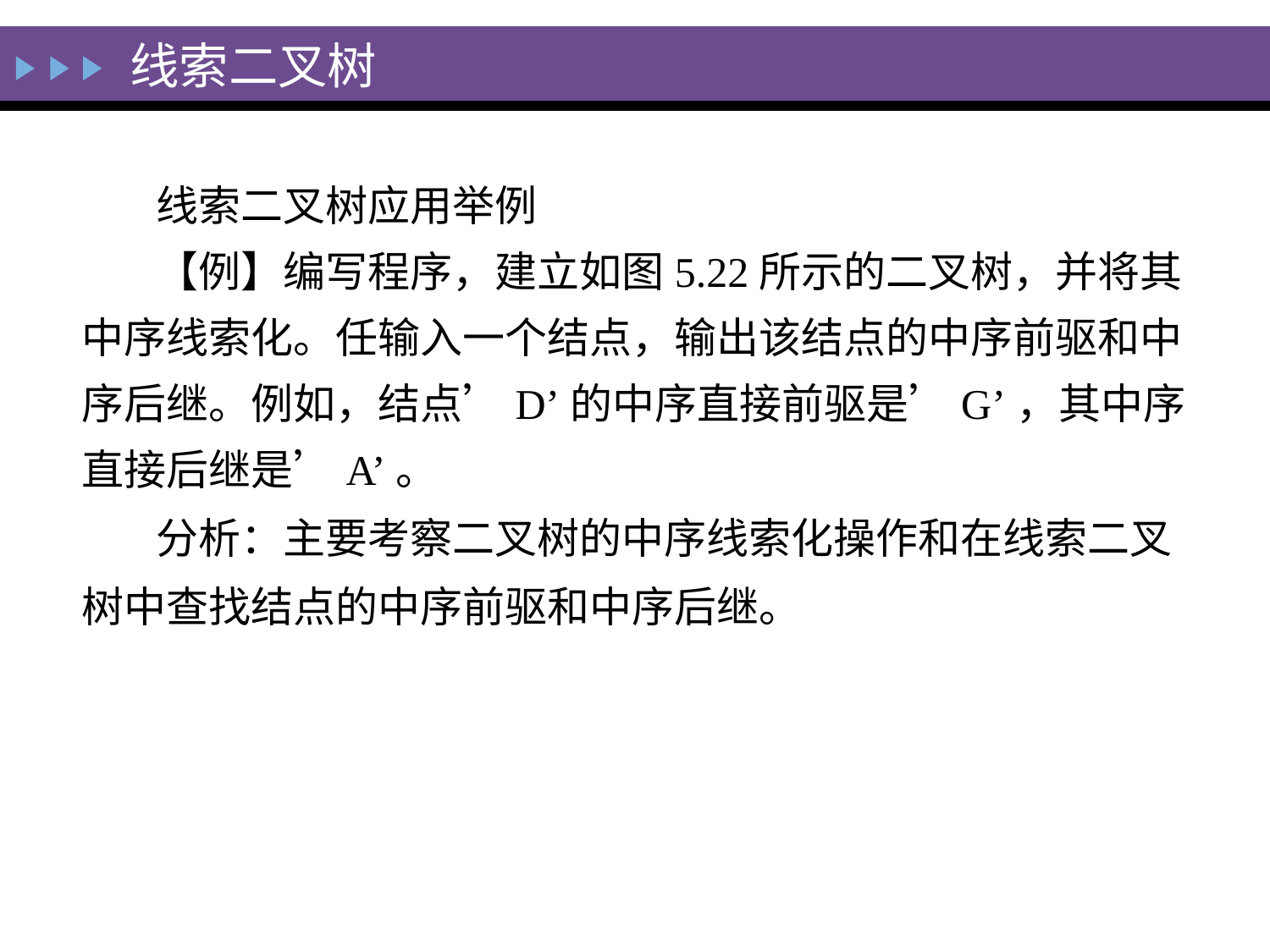

# 线索二叉树
线索二叉树应用举例
【例】编写程序，建立如图5.22所示的二叉树，并将其中序线索化。任输入一个结点，输出该结点的中序前驱和中序后继。例如，结点’D’的中序直接前驱是’G’，其中序直接后继是’A’。
分析：主要考察二叉树的中序线索化操作和在线索二叉树中查找结点的中序前驱和中序后继。